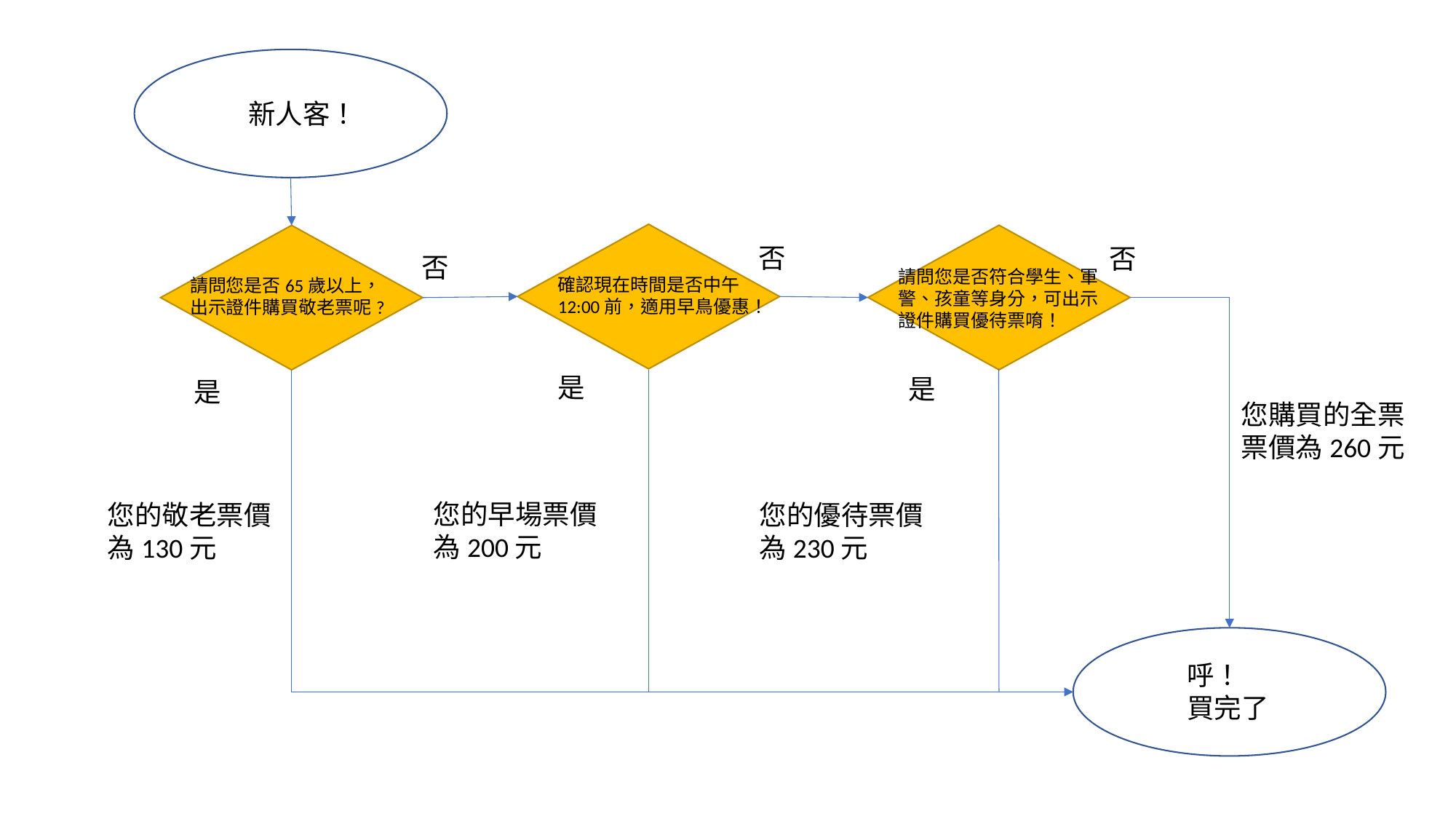

新人客！

否
否
否
請問您是否符合學生、軍警、孩童等身分，可出示證件購買優待票唷！
確認現在時間是否中午12:00前，適用早鳥優惠！
請問您是否65歲以上，出示證件購買敬老票呢?
是
是
是
您購買的全票票價為260元
您的早場票價為200元
您的敬老票價為130元
您的優待票價為230元

呼！
買完了